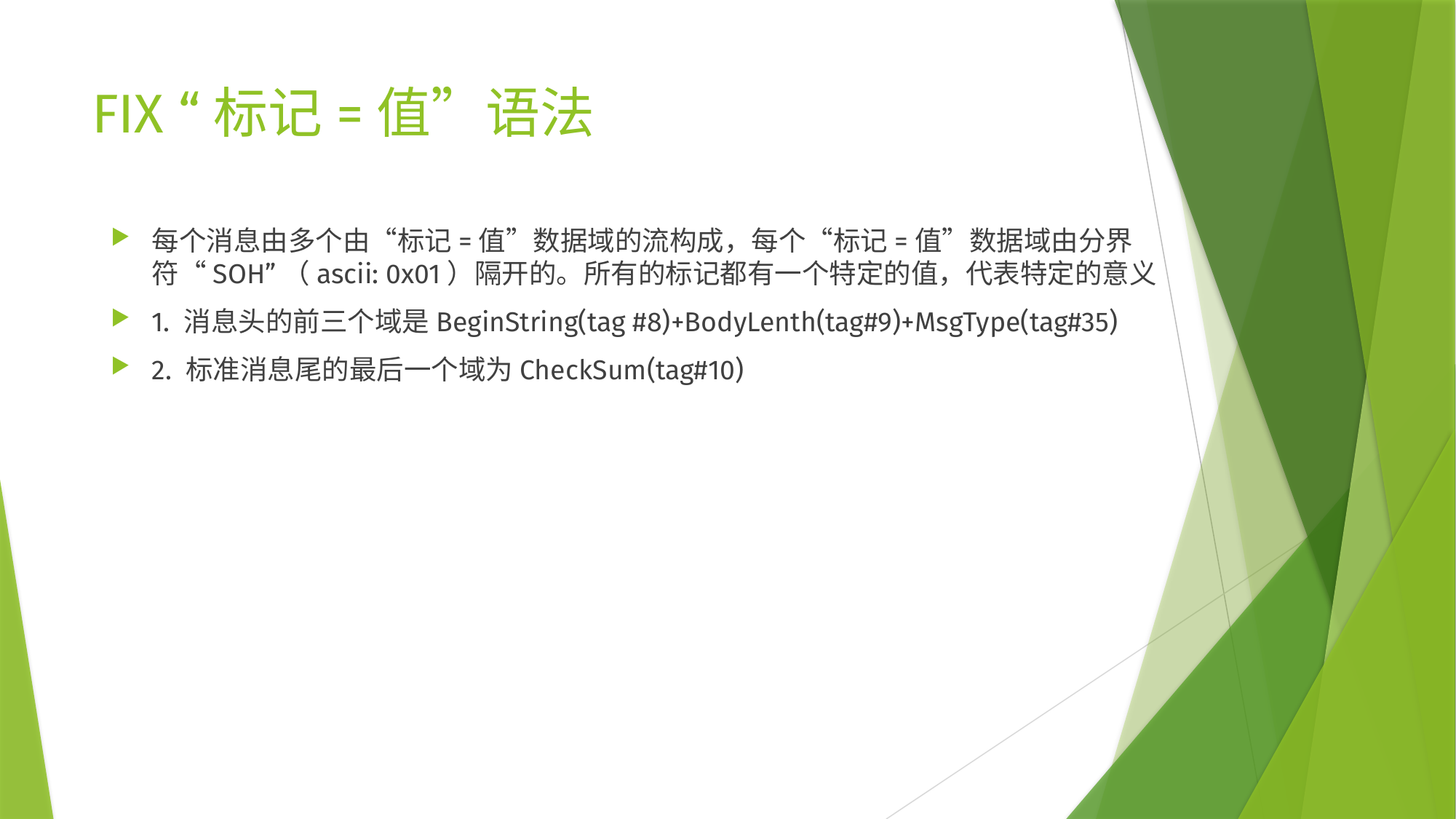

# FIX “标记=值”语法
每个消息由多个由“标记=值”数据域的流构成，每个“标记=值”数据域由分界符“SOH”（ascii: 0x01）隔开的。所有的标记都有一个特定的值，代表特定的意义
1. 消息头的前三个域是BeginString(tag #8)+BodyLenth(tag#9)+MsgType(tag#35)
2. 标准消息尾的最后一个域为CheckSum(tag#10)